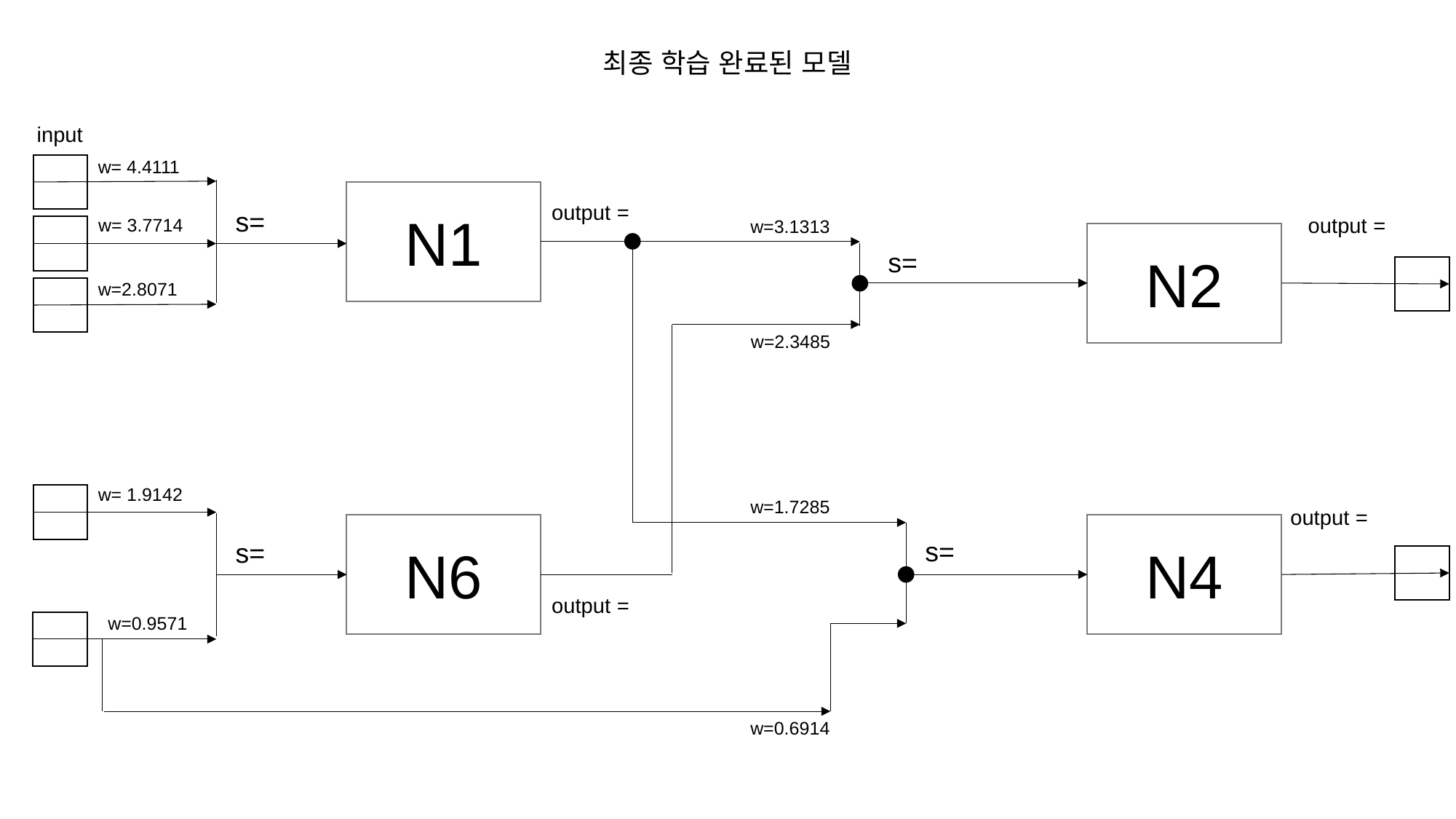

최종 학습 완료된 모델
input
w= 4.4111

N1
output =
s=
output =
w= 3.7714
w=3.1313

N2

s=

w=2.8071

w=2.3485
w= 1.9142

w=1.7285
output =
N6
N4
s=
s=

output =
w=0.9571

w=0.6914